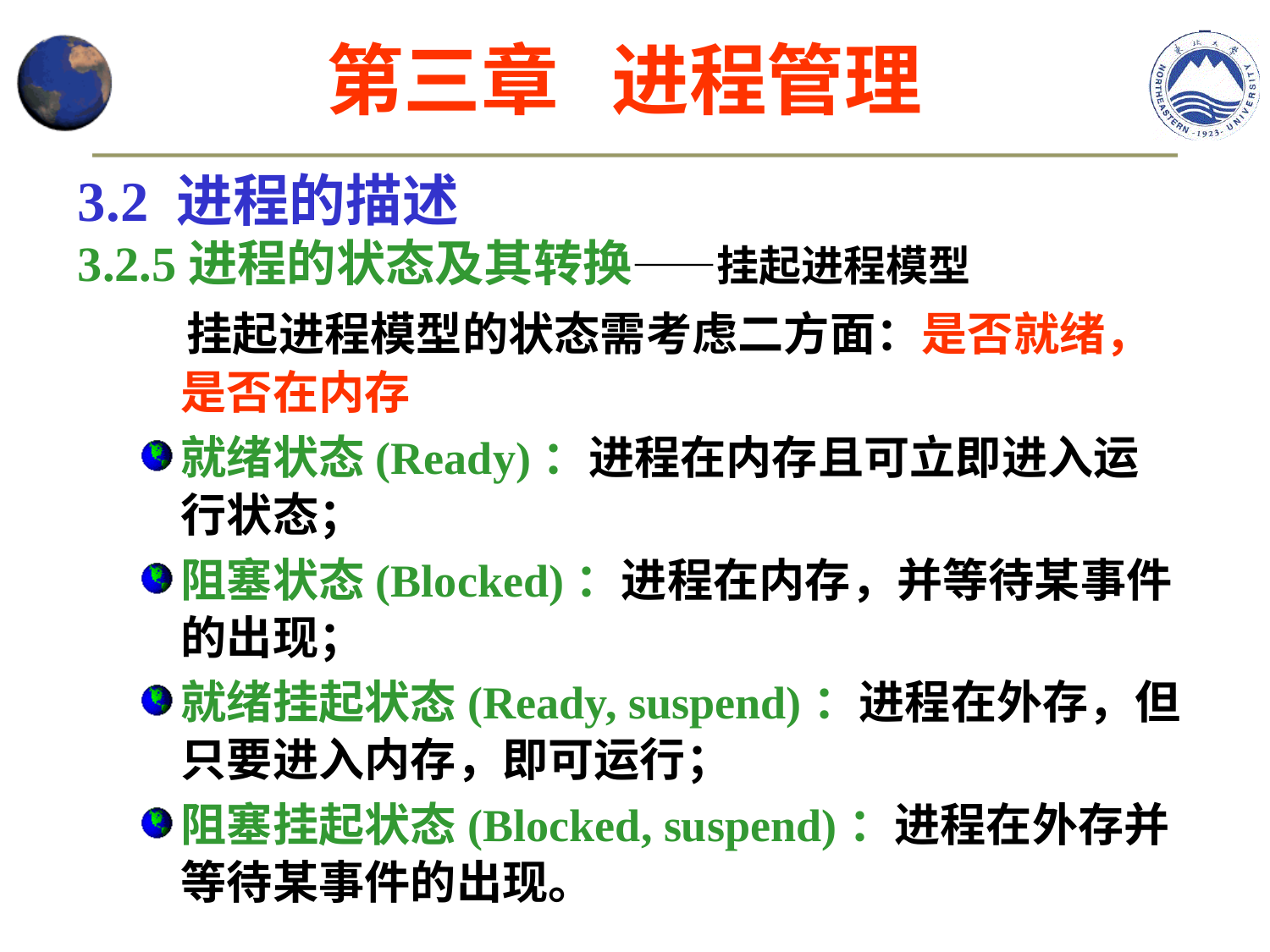

第三章   进程管理
3.2 进程的描述
3.2.5进程的状态及其转换——挂起进程模型
   挂起进程模型的状态需考虑二方面：是否就绪，是否在内存
就绪状态(Ready)：进程在内存且可立即进入运行状态；
阻塞状态(Blocked)：进程在内存，并等待某事件的出现；
就绪挂起状态(Ready, suspend)：进程在外存，但只要进入内存，即可运行；
阻塞挂起状态(Blocked, suspend)：进程在外存并等待某事件的出现。